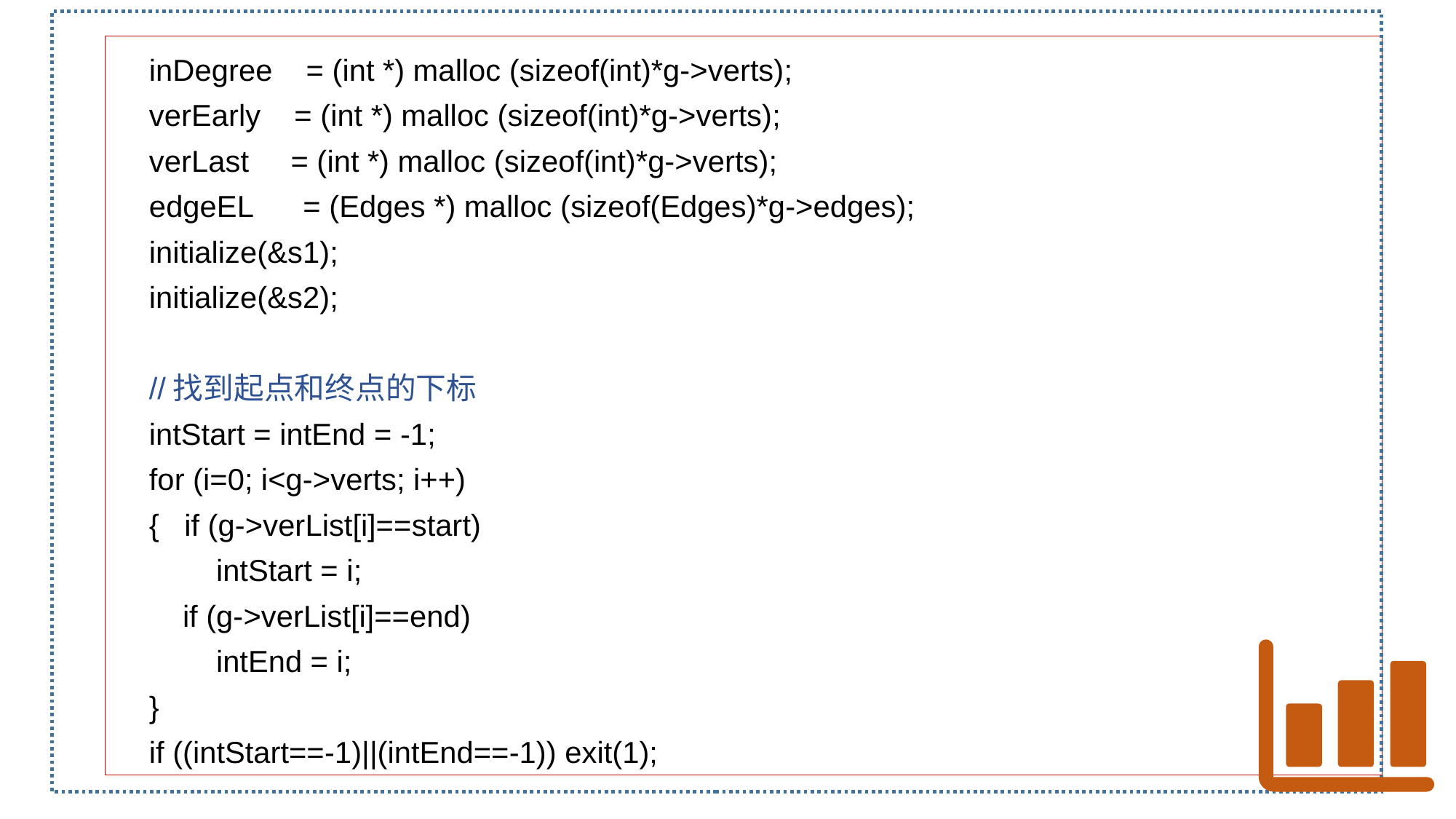

inDegree    = (int *) malloc (sizeof(int)*g->verts);
    verEarly    = (int *) malloc (sizeof(int)*g->verts);
    verLast     = (int *) malloc (sizeof(int)*g->verts);
    edgeEL      = (Edges *) malloc (sizeof(Edges)*g->edges);
    initialize(&s1);
    initialize(&s2);

    //找到起点和终点的下标
    intStart = intEnd = -1;
    for (i=0; i<g->verts; i++)
    {   if (g->verList[i]==start)
            intStart = i;
        if (g->verList[i]==end)
            intEnd = i;
    }
    if ((intStart==-1)||(intEnd==-1)) exit(1);